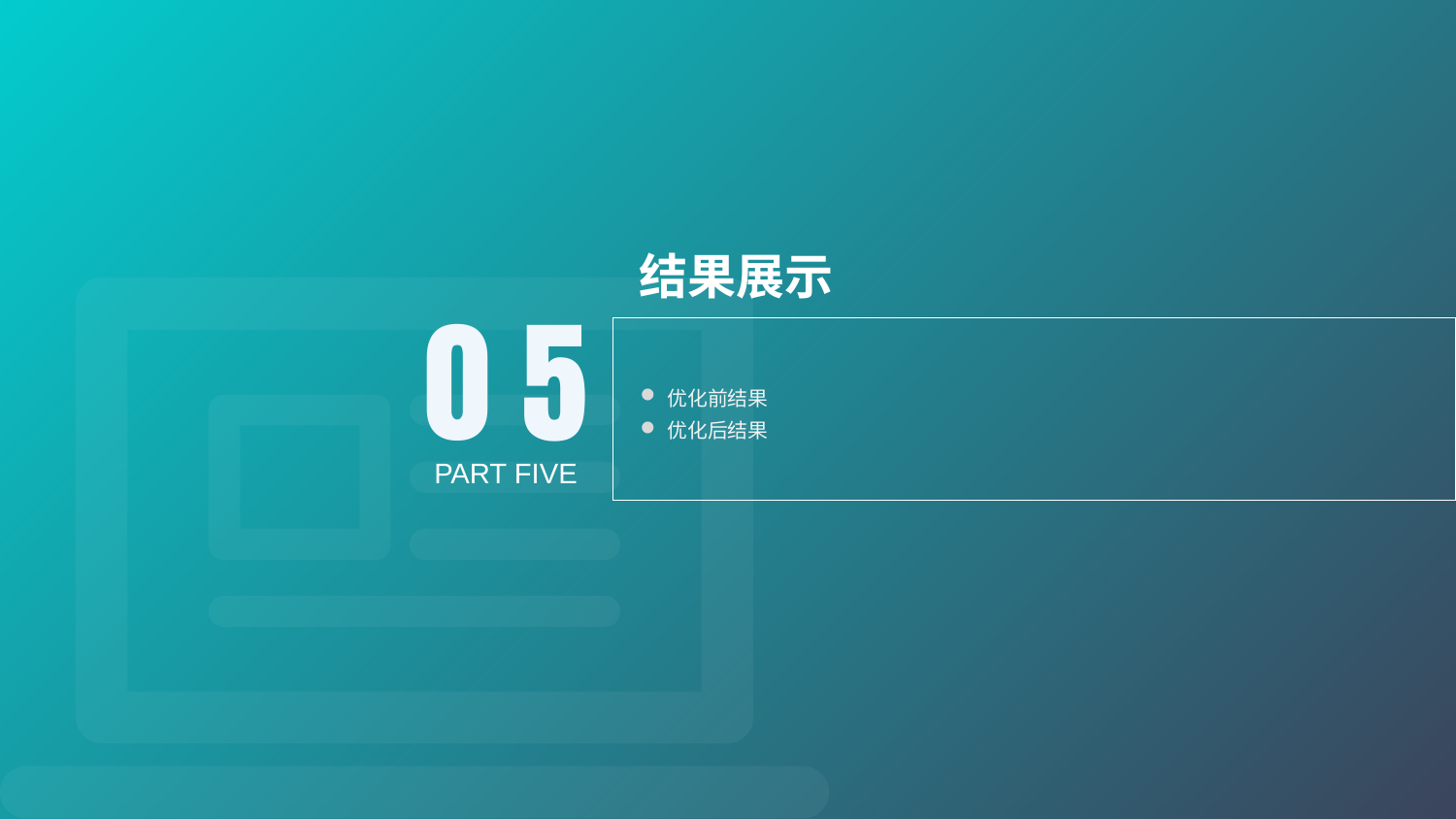

结果展示

0 5

优化前结果
优化后结果
PART FIVE